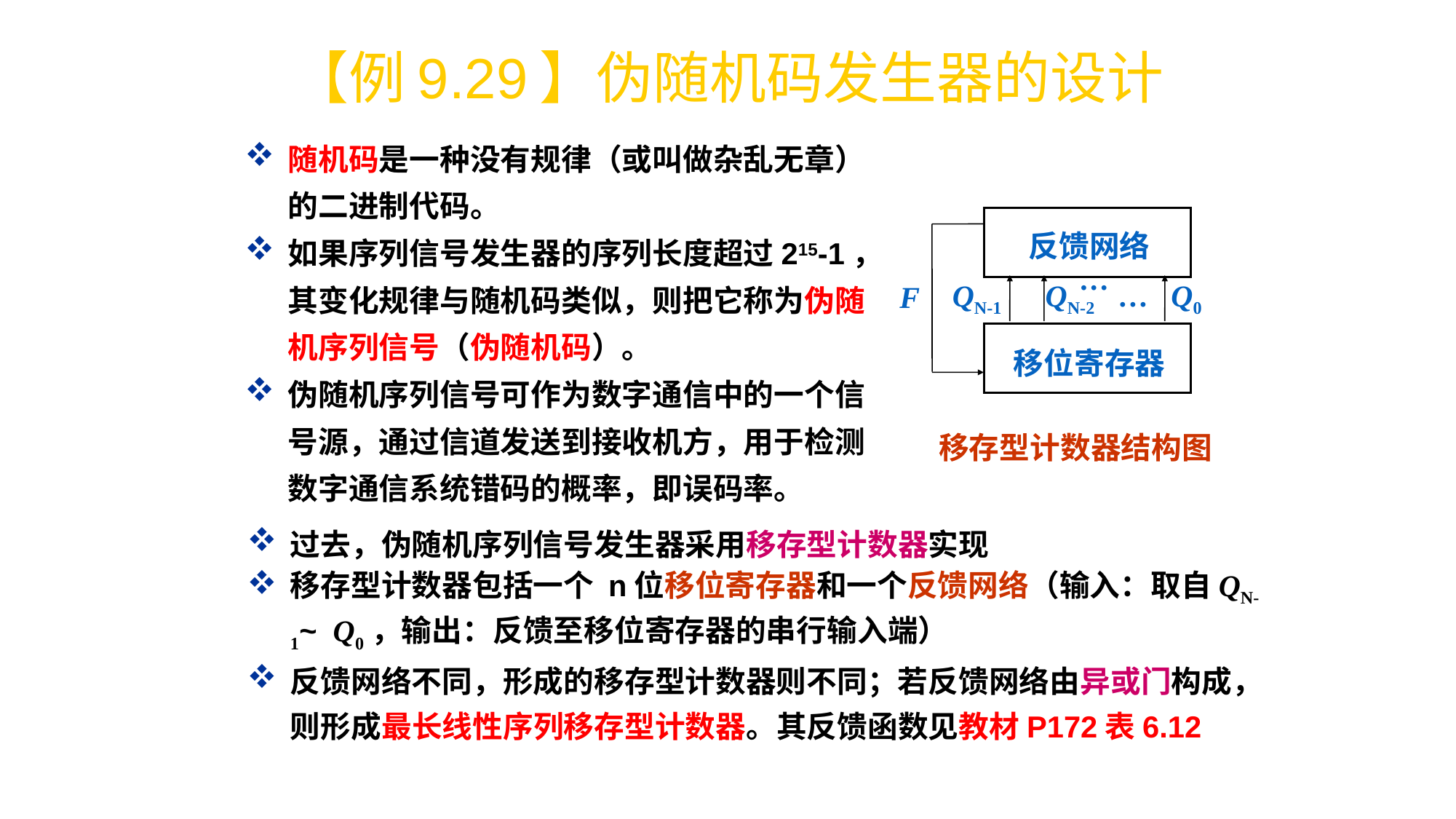

【例9.29】伪随机码发生器的设计
随机码是一种没有规律（或叫做杂乱无章）的二进制代码。
如果序列信号发生器的序列长度超过215-1，其变化规律与随机码类似，则把它称为伪随机序列信号（伪随机码）。
伪随机序列信号可作为数字通信中的一个信号源，通过信道发送到接收机方，用于检测数字通信系统错码的概率，即误码率。

反馈网络

···
QN-1          QN-2   …   Q0
F

移位寄存器
移存型计数器结构图
过去，伪随机序列信号发生器采用移存型计数器实现
移存型计数器包括一个 n位移位寄存器和一个反馈网络（输入：取自QN-1~  Q0，输出：反馈至移位寄存器的串行输入端）
反馈网络不同，形成的移存型计数器则不同；若反馈网络由异或门构成，则形成最长线性序列移存型计数器。其反馈函数见教材P172表6.12